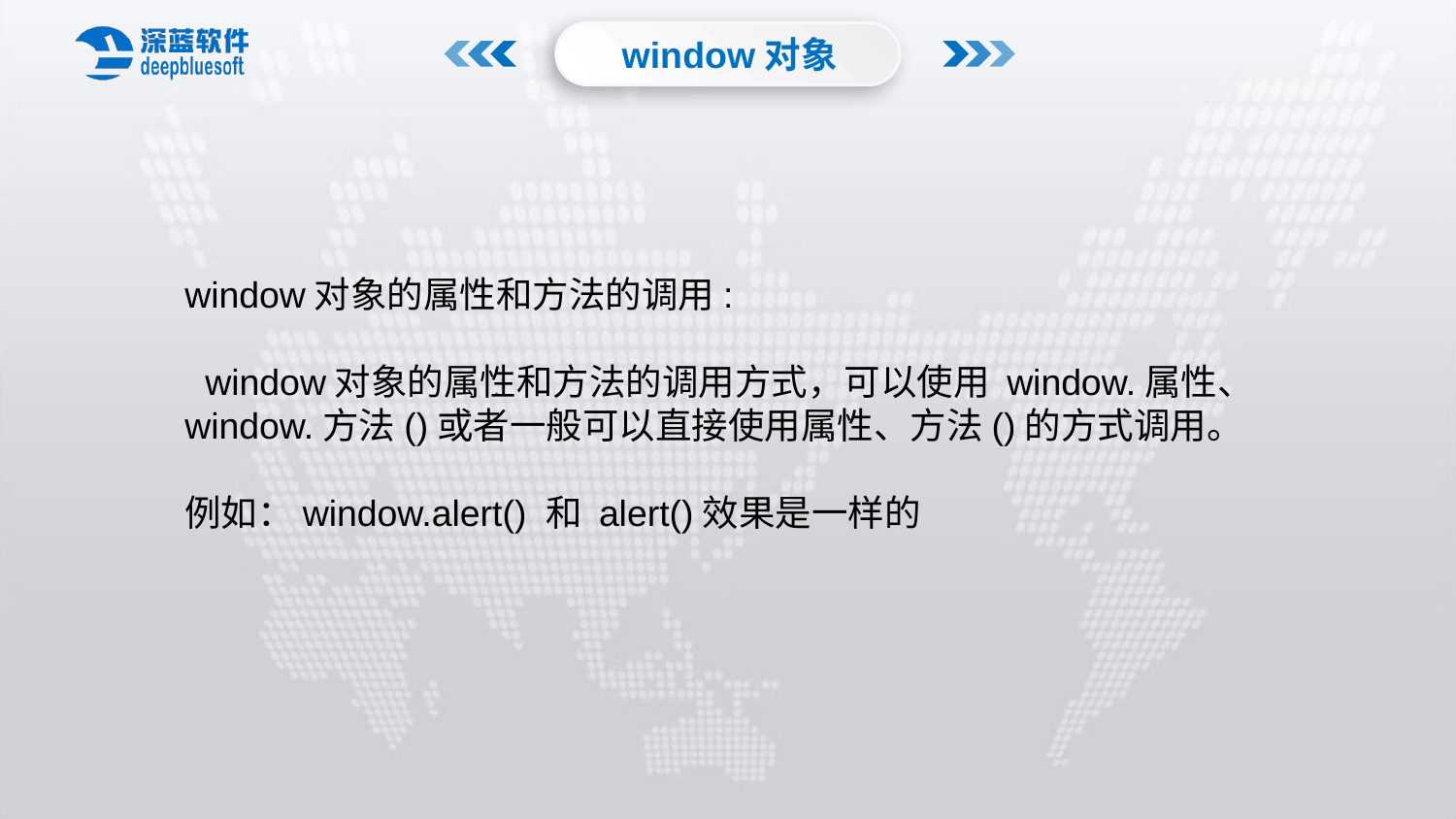

window对象

window对象的属性和方法的调用:

  window对象的属性和方法的调用方式，可以使用 window.属性、window.方法()或者一般可以直接使用属性、方法()的方式调用。

例如：window.alert() 和 alert()效果是一样的